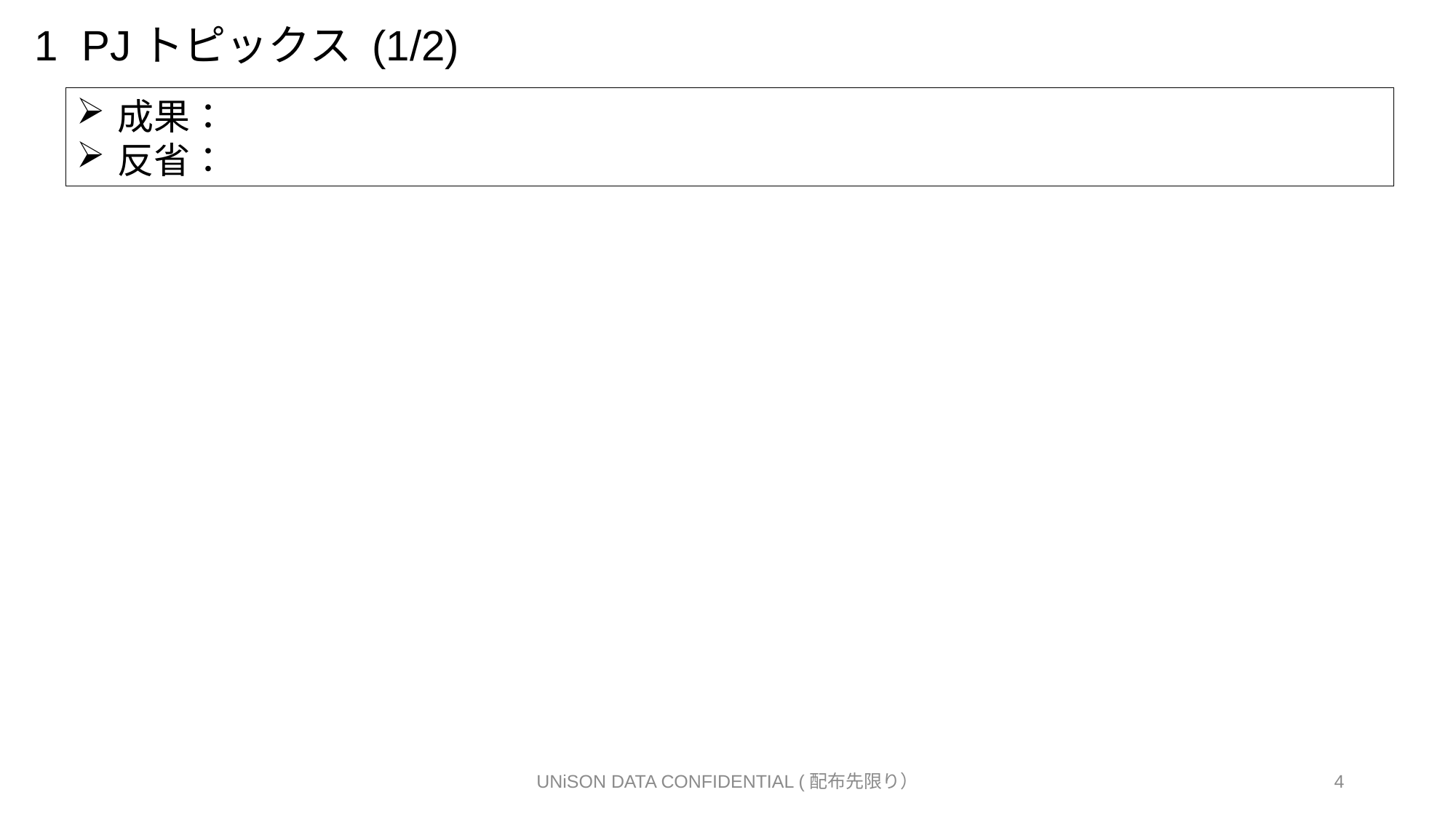

# 1  PJトピックス (1/2)
成果：
反省：

UNiSON DATA CONFIDENTIAL (配布先限り）
4